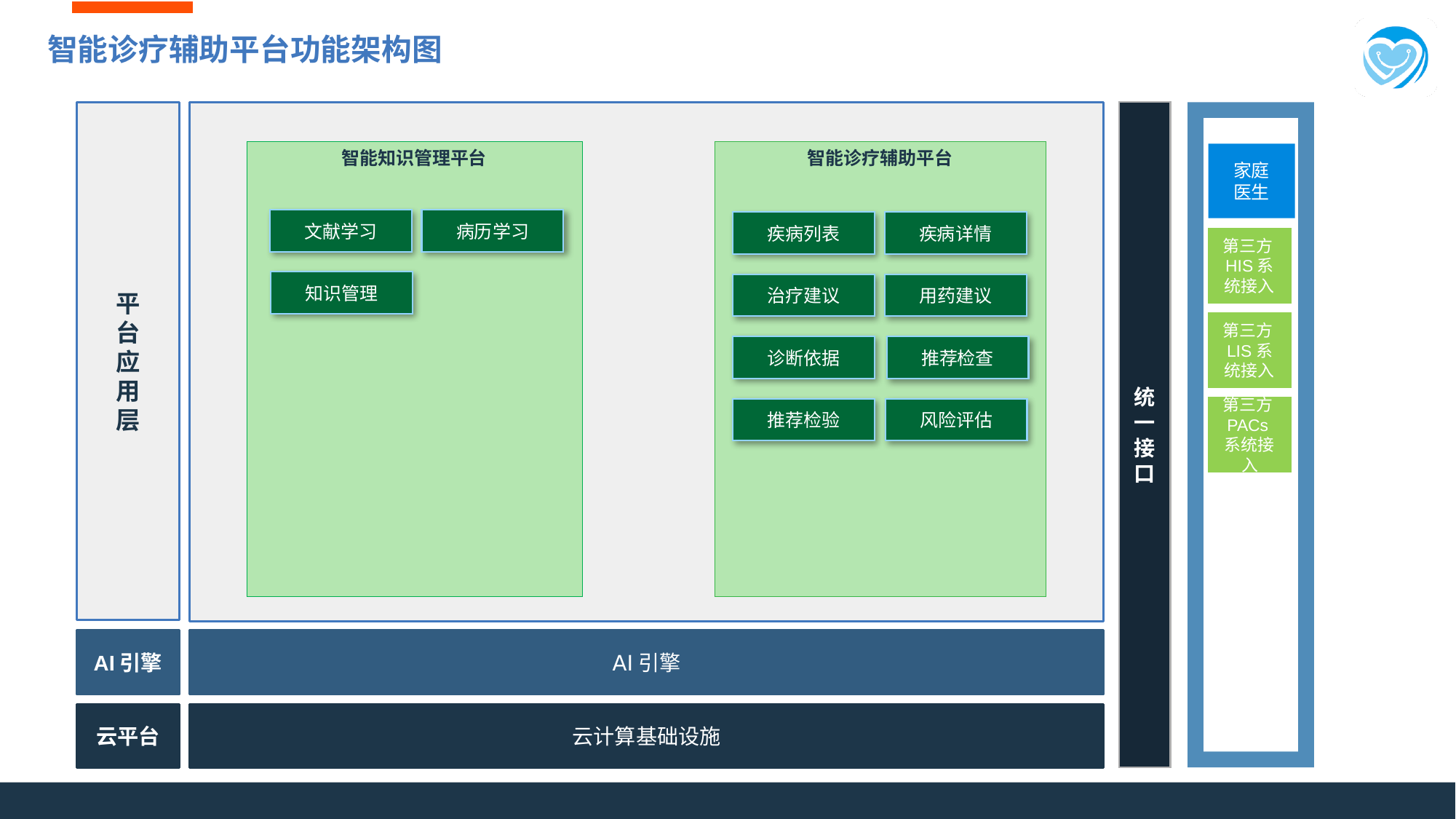

# 智能诊疗辅助平台功能架构图
平
台
应
用
层

统一接口

智能知识管理平台
智能诊疗辅助平台
家庭
医生
文献学习
病历学习
疾病列表
疾病详情
第三方HIS系统接入
知识管理
治疗建议
用药建议
第三方LIS系统接入
诊断依据
推荐检查
第三方PACs系统接入
风险评估
推荐检验
AI引擎
AI引擎
云平台
云计算基础设施